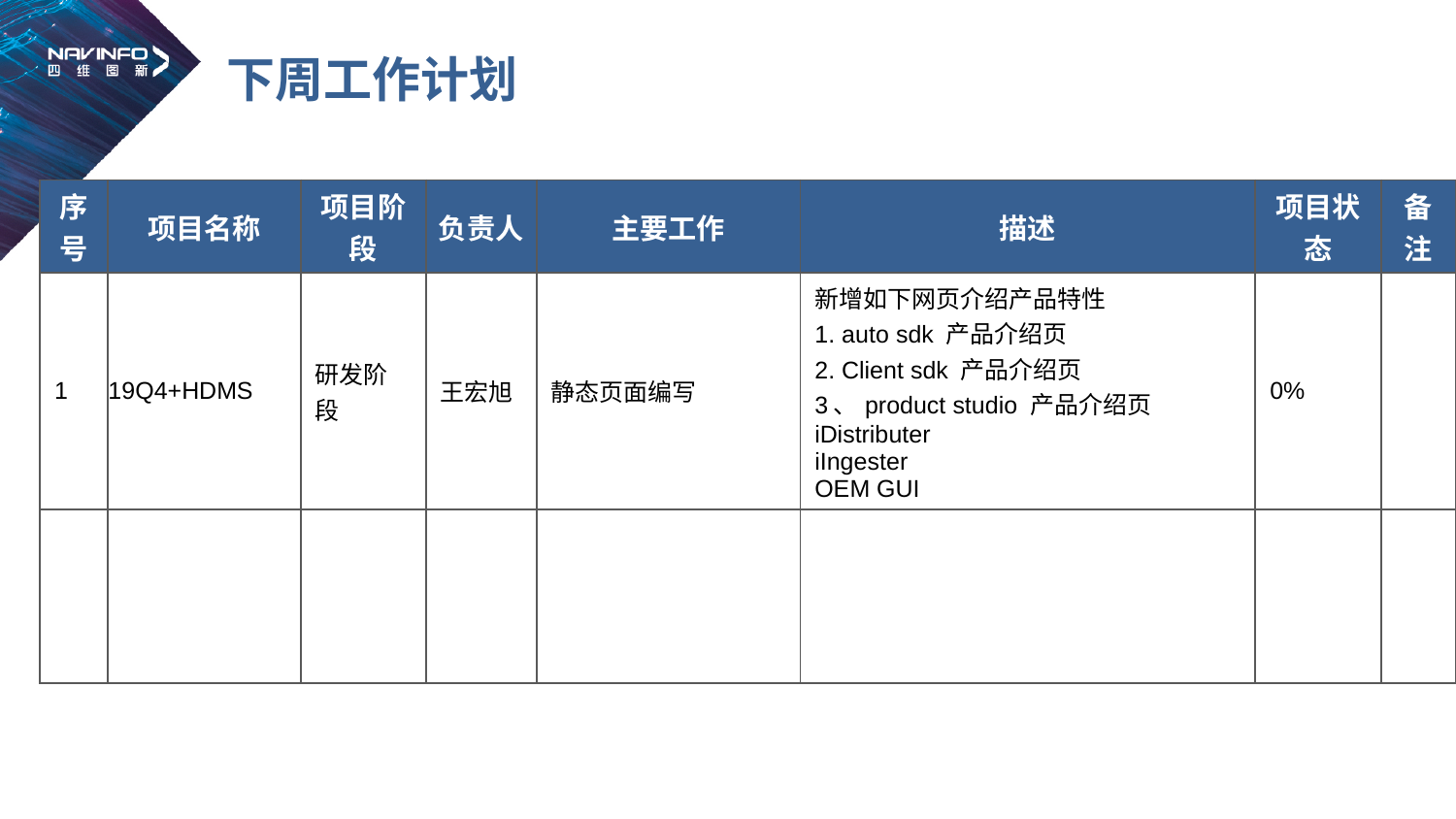

# 下周工作计划
| 序号 | 项目名称 | 项目阶段 | 负责人 | 主要工作 | 描述 | 项目状态 | 备注 |
| --- | --- | --- | --- | --- | --- | --- | --- |
| 1 | 19Q4+HDMS | 研发阶段 | 王宏旭 | 静态页面编写 | 新增如下网页介绍产品特性 1. auto sdk 产品介绍页 2. Client sdk 产品介绍页 3、product studio 产品介绍页 iDistributer iIngester OEM GUI | 0% |  |
|  |  |  |  |  |  |  |  |